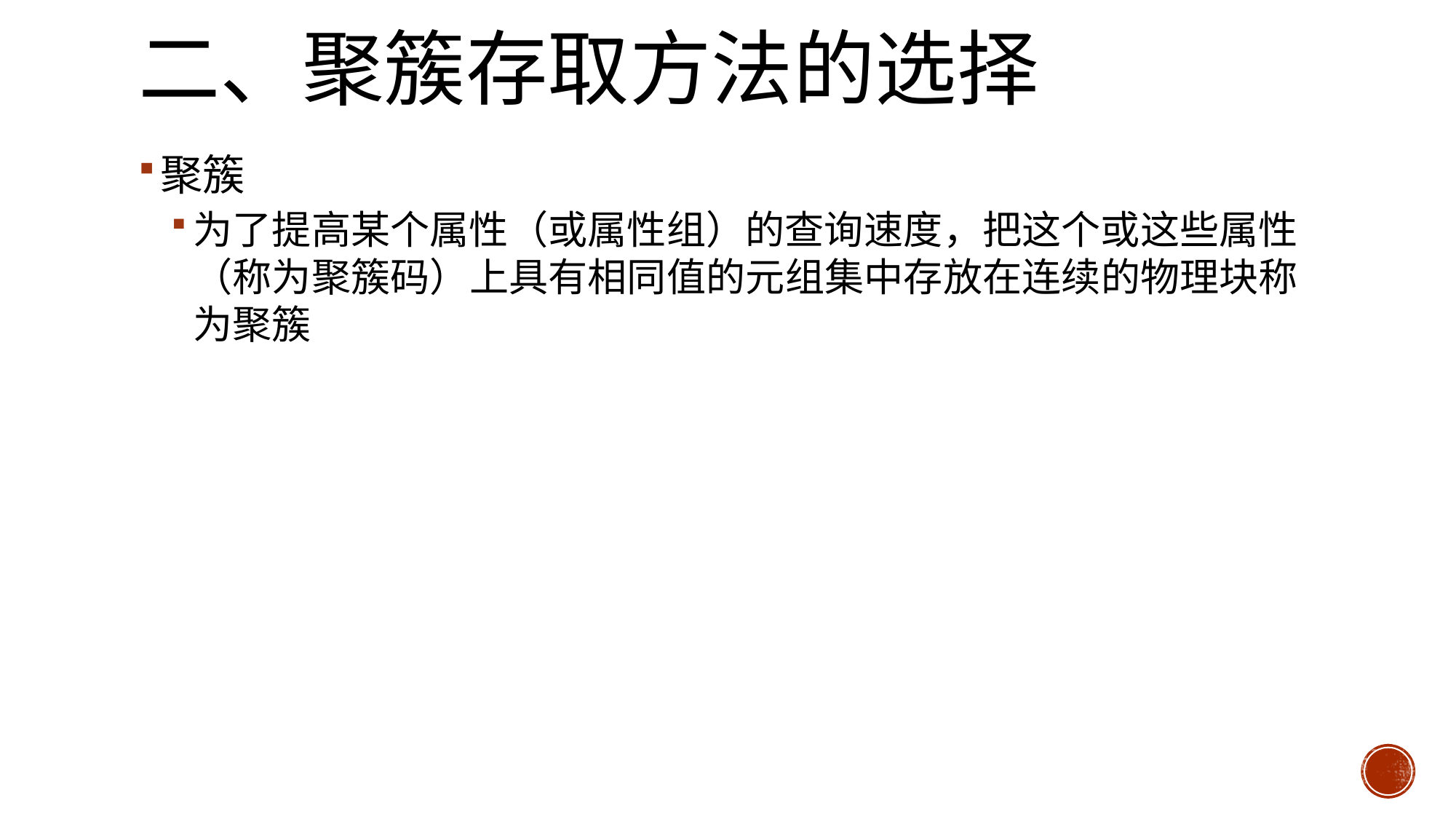

# 二、聚簇存取方法的选择
聚簇
为了提高某个属性（或属性组）的查询速度，把这个或这些属性（称为聚簇码）上具有相同值的元组集中存放在连续的物理块称为聚簇

40